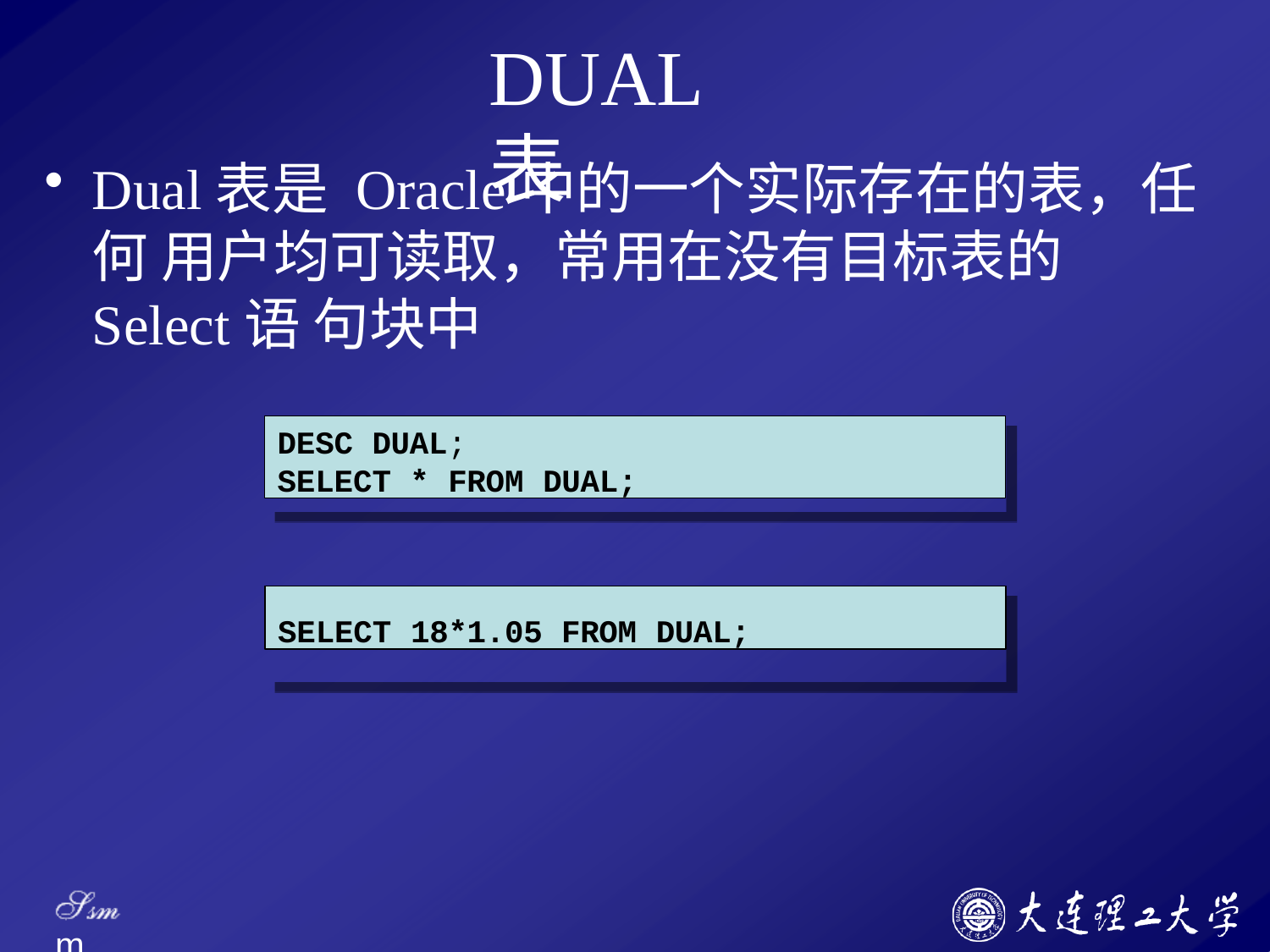

# DUAL表
Dual表是Oracle中的一个实际存在的表，任何 用户均可读取，常用在没有目标表的Select语 句块中
DESC DUAL;
SELECT * FROM DUAL;

SELECT 18*1.05 FROM DUAL;

Ssm